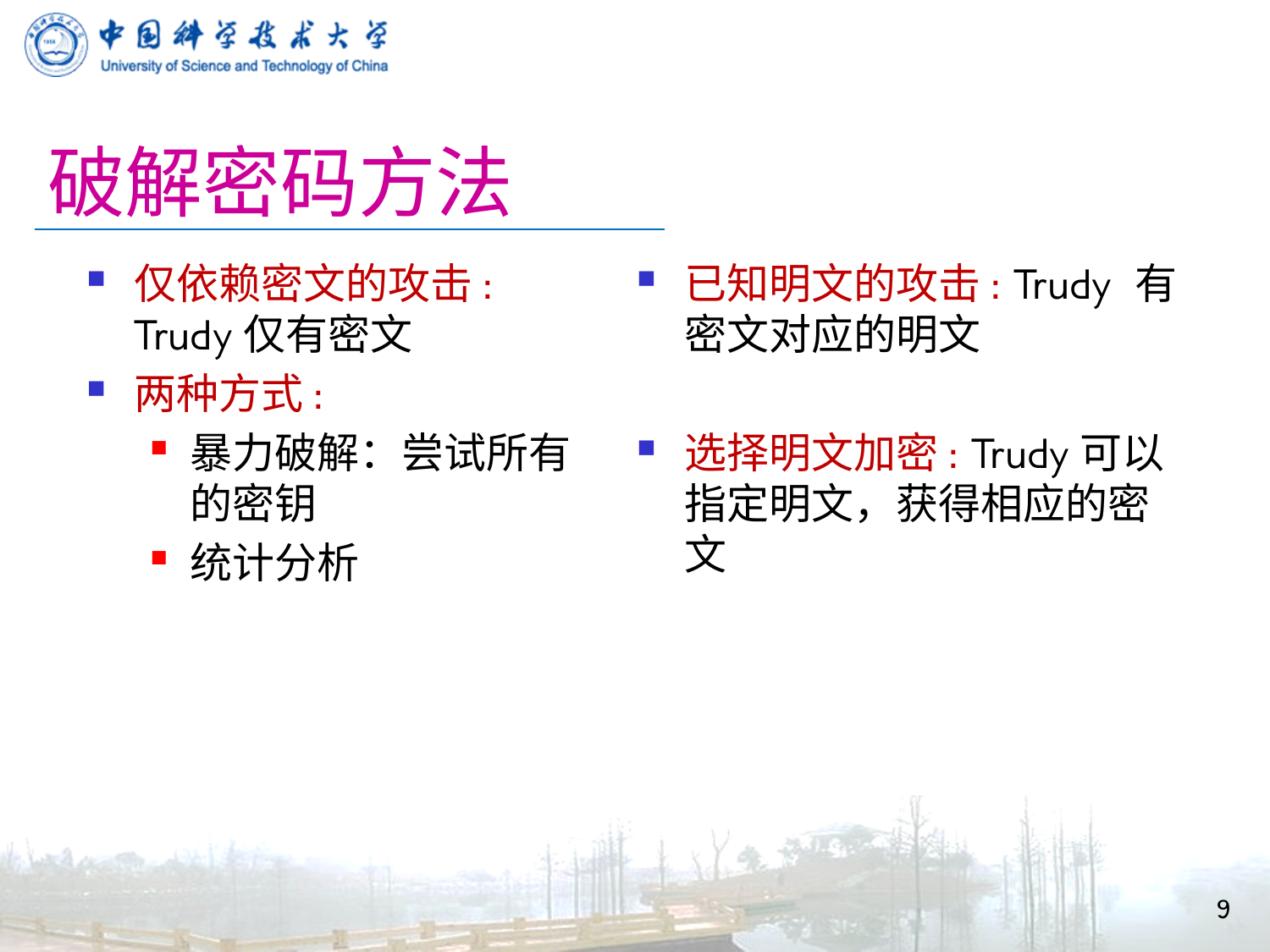

# 破解密码方法
仅依赖密文的攻击: Trudy仅有密文
两种方式:
暴力破解：尝试所有的密钥
统计分析
已知明文的攻击: Trudy 有密文对应的明文

选择明文加密: Trudy可以指定明文，获得相应的密文

9